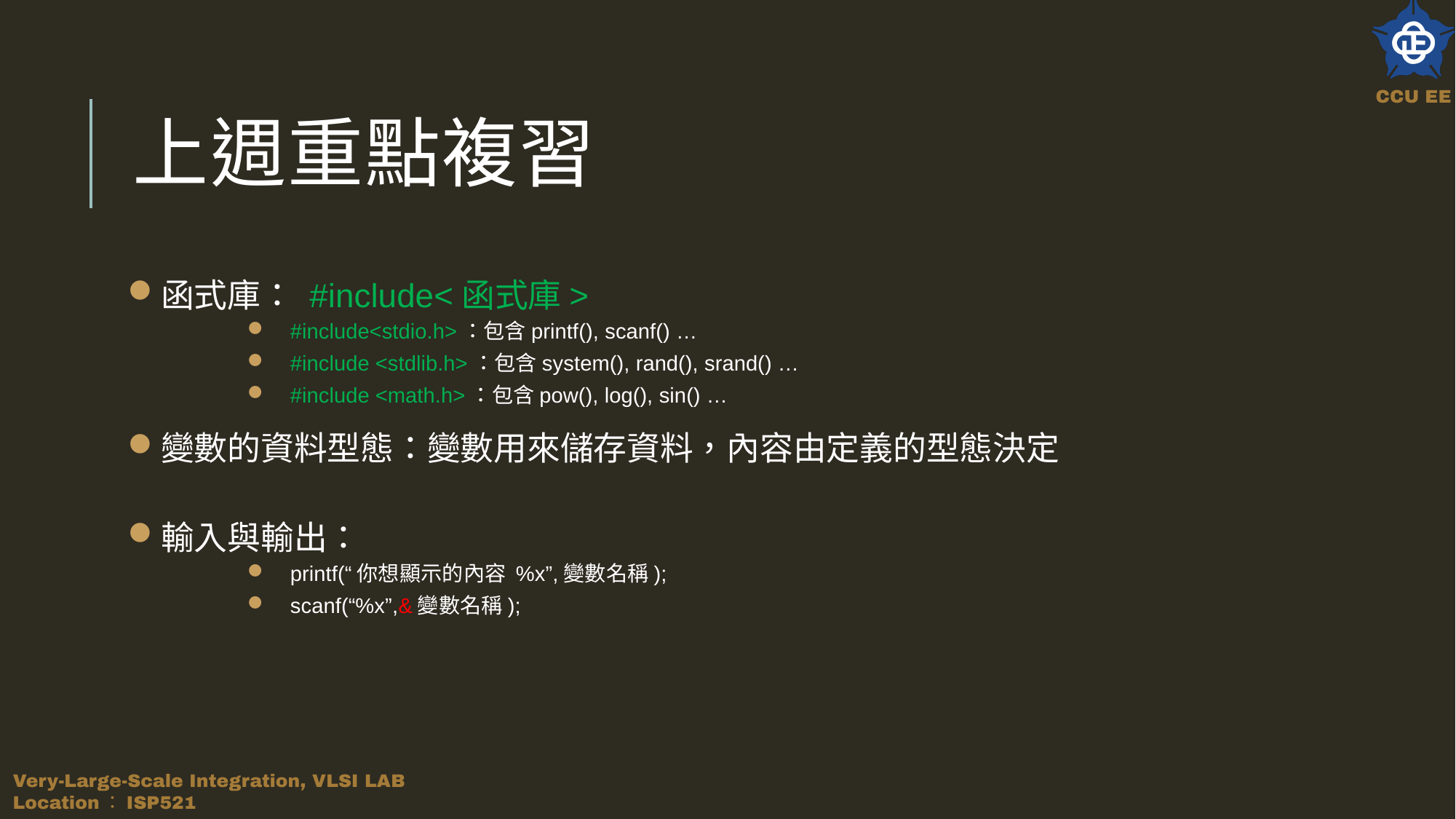

# 上週重點複習
函式庫： #include<函式庫>
#include<stdio.h>：包含printf(), scanf() …
#include <stdlib.h>：包含system(), rand(), srand() …
#include <math.h>：包含pow(), log(), sin() …
變數的資料型態：變數用來儲存資料，內容由定義的型態決定

輸入與輸出：
printf(“你想顯示的內容 %x”,變數名稱);
scanf(“%x”,&變數名稱);